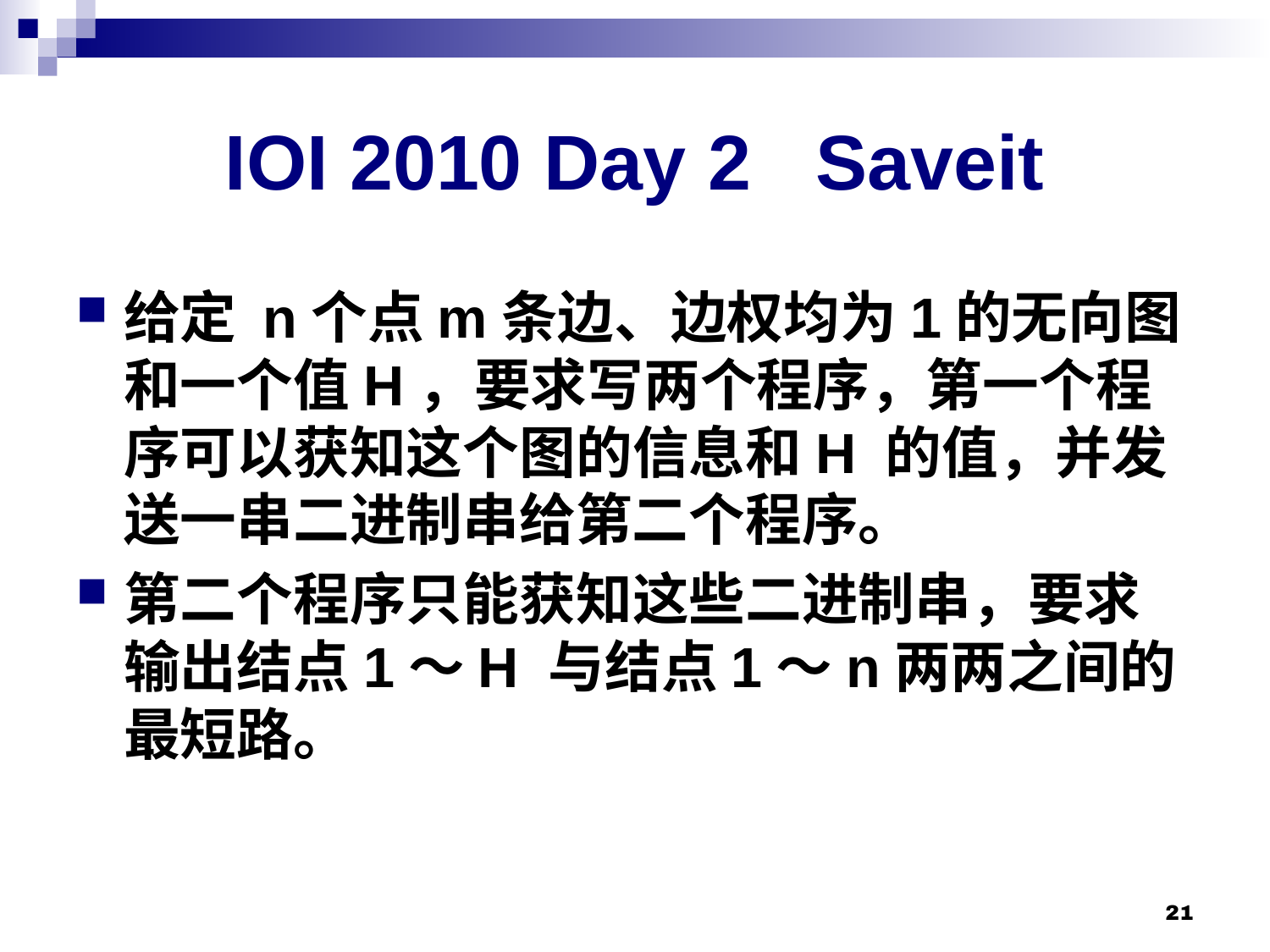

# IOI 2010 Day 2   Saveit
给定 n个点m条边、边权均为1的无向图和一个值H，要求写两个程序，第一个程序可以获知这个图的信息和H 的值，并发送一串二进制串给第二个程序。
第二个程序只能获知这些二进制串，要求输出结点1～H 与结点1～n两两之间的最短路。
21